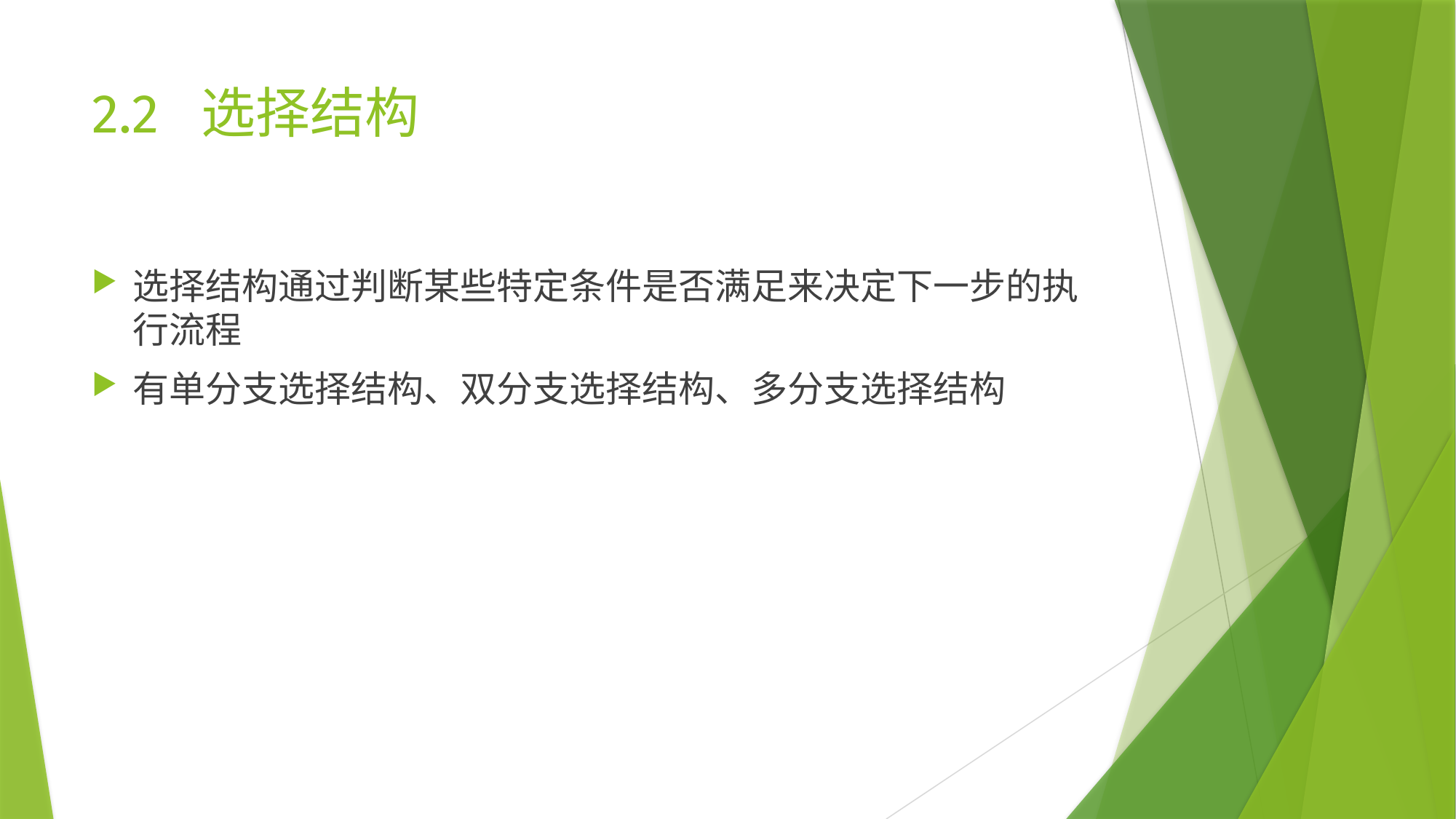

# 2.2	选择结构
选择结构通过判断某些特定条件是否满足来决定下一步的执行流程
有单分支选择结构、双分支选择结构、多分支选择结构